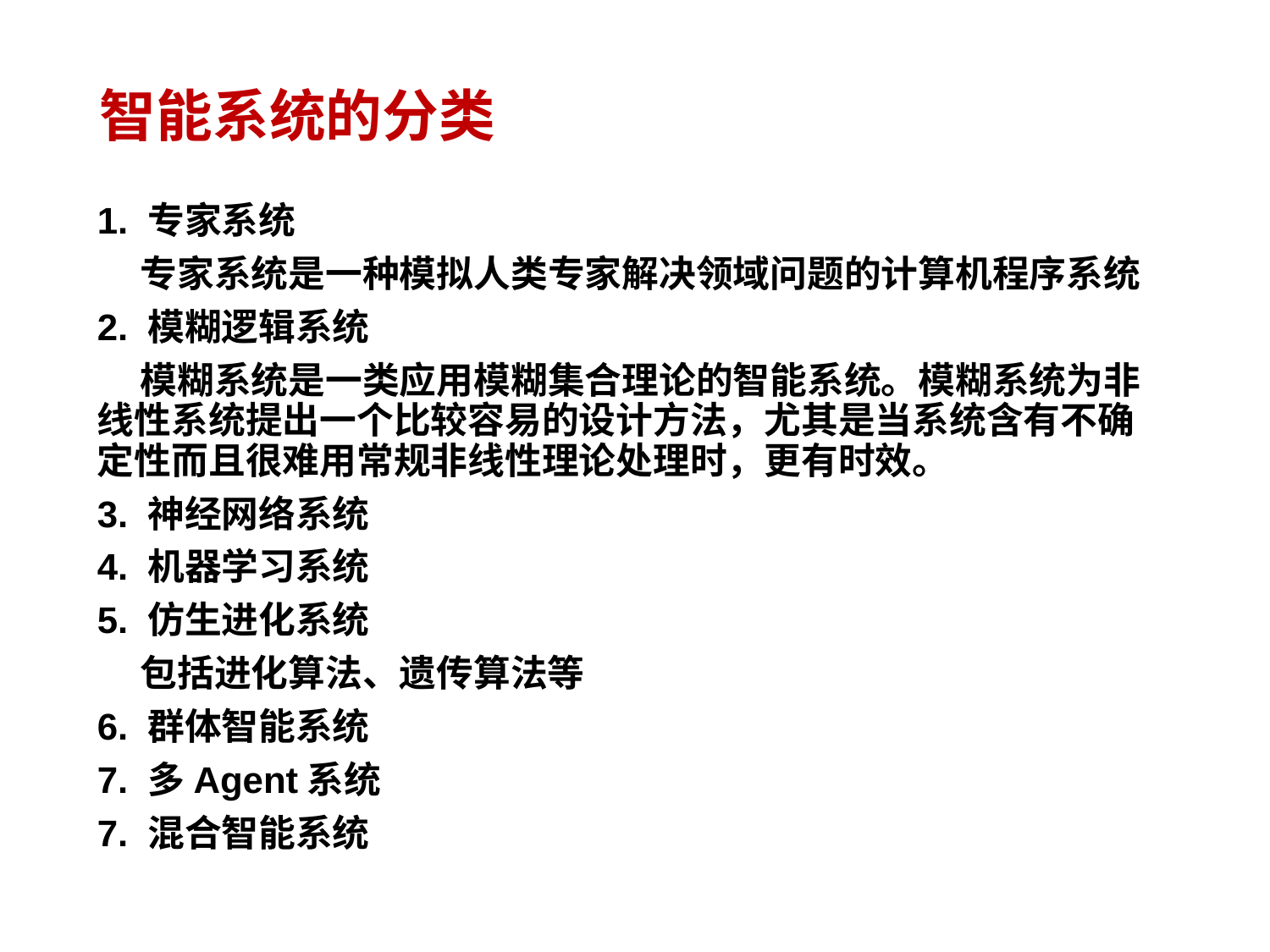

# 智能系统的分类
1. 专家系统
    专家系统是一种模拟人类专家解决领域问题的计算机程序系统
2. 模糊逻辑系统
    模糊系统是一类应用模糊集合理论的智能系统。模糊系统为非线性系统提出一个比较容易的设计方法，尤其是当系统含有不确定性而且很难用常规非线性理论处理时，更有时效。
3. 神经网络系统
4. 机器学习系统
5. 仿生进化系统
    包括进化算法、遗传算法等
6. 群体智能系统
7. 多Agent系统
7. 混合智能系统